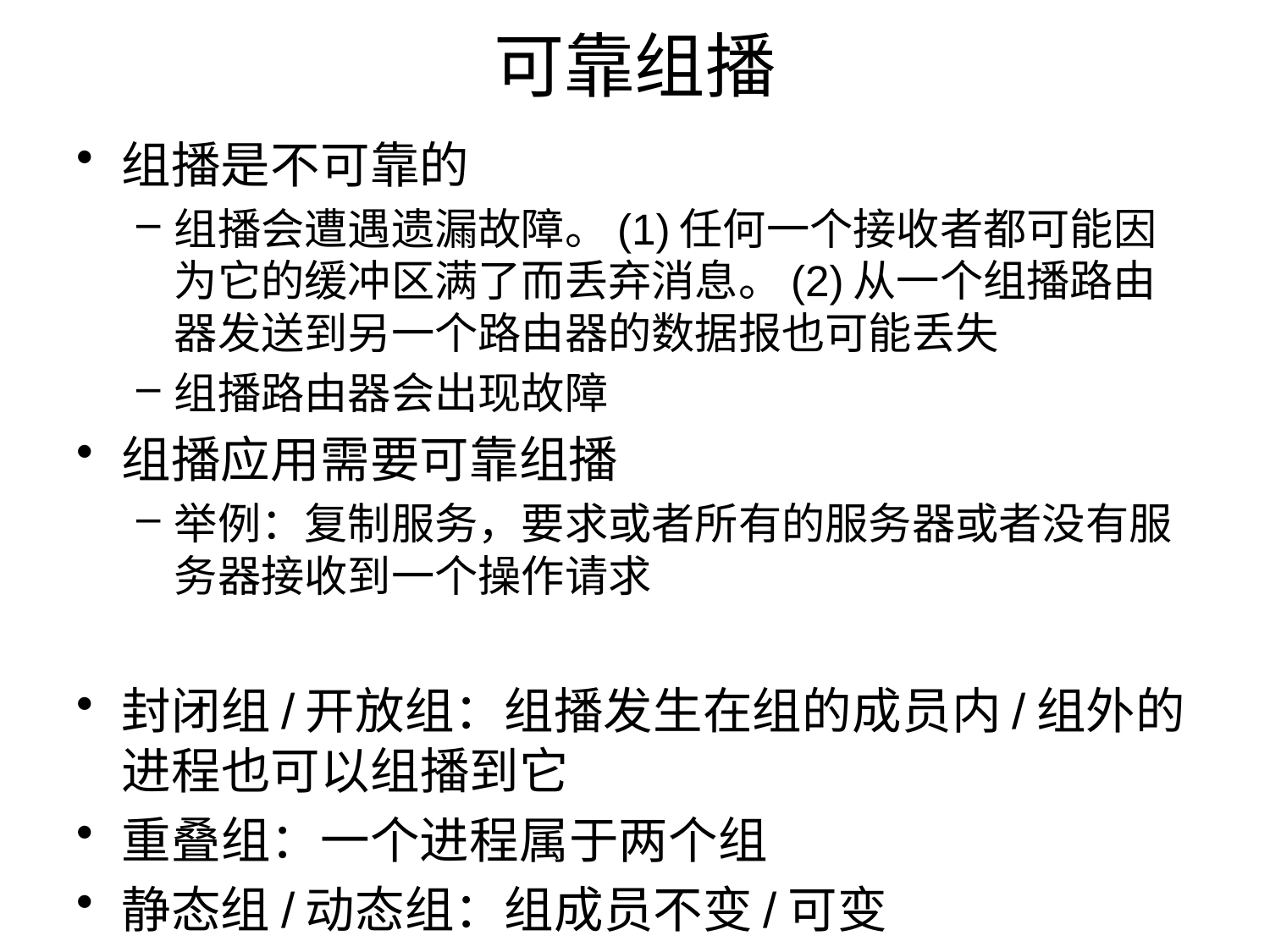

# 可靠组播
组播是不可靠的
组播会遭遇遗漏故障。(1)任何一个接收者都可能因为它的缓冲区满了而丢弃消息。(2)从一个组播路由器发送到另一个路由器的数据报也可能丢失
组播路由器会出现故障
组播应用需要可靠组播
举例：复制服务，要求或者所有的服务器或者没有服务器接收到一个操作请求

封闭组/开放组：组播发生在组的成员内/组外的进程也可以组播到它
重叠组：一个进程属于两个组
静态组/动态组：组成员不变/可变